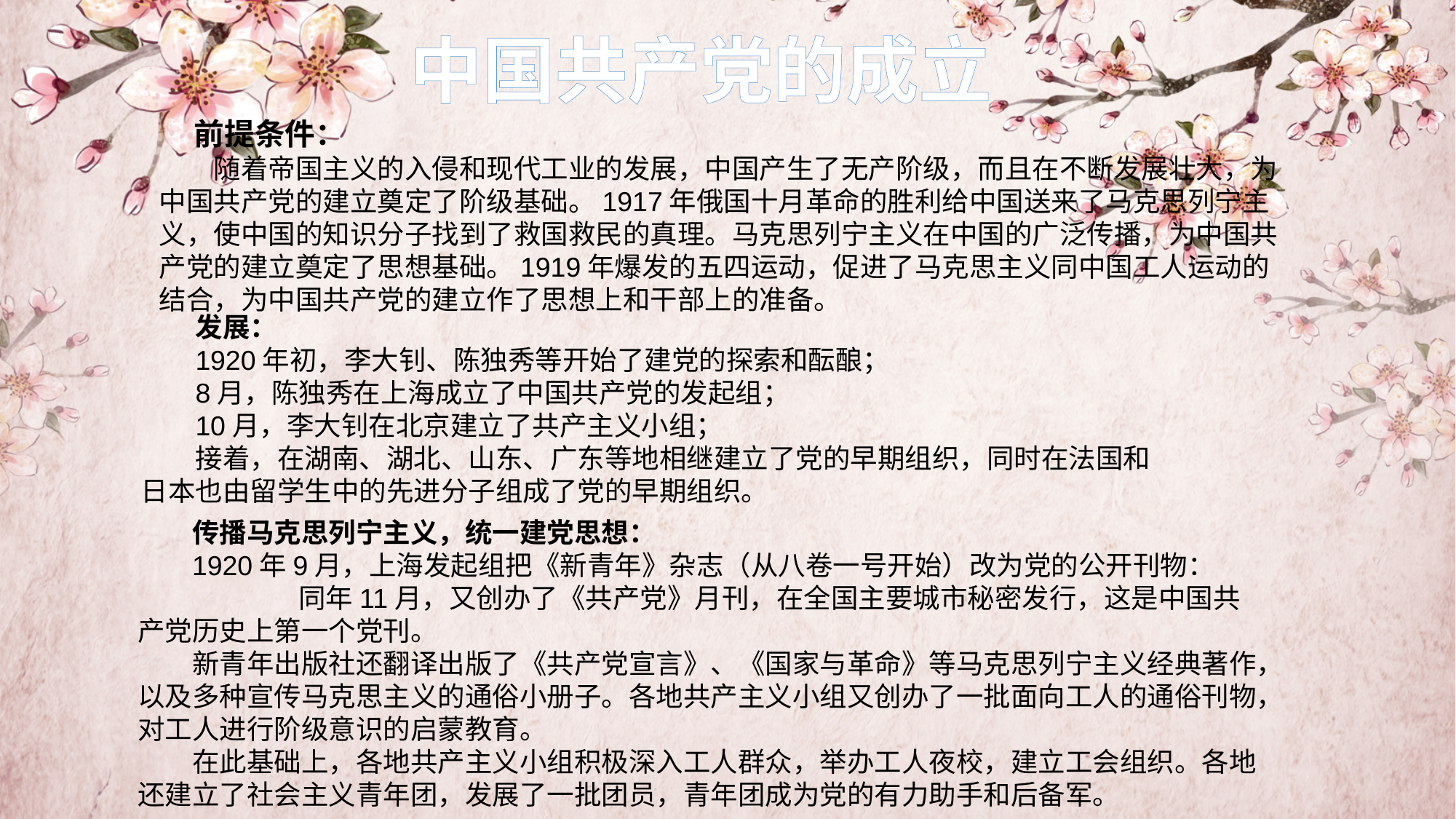

中国共产党的成立

    前提条件：
随着帝国主义的入侵和现代工业的发展，中国产生了无产阶级，而且在不断发展壮大，为中国共产党的建立奠定了阶级基础。1917年俄国十月革命的胜利给中国送来了马克思列宁主义，使中国的知识分子找到了救国救民的真理。马克思列宁主义在中国的广泛传播，为中国共产党的建立奠定了思想基础。1919年爆发的五四运动，促进了马克思主义同中国工人运动的结合，为中国共产党的建立作了思想上和干部上的准备。

发展：
1920年初，李大钊、陈独秀等开始了建党的探索和酝酿；
8月，陈独秀在上海成立了中国共产党的发起组；
10月，李大钊在北京建立了共产主义小组；
接着，在湖南、湖北、山东、广东等地相继建立了党的早期组织，同时在法国和日本也由留学生中的先进分子组成了党的早期组织。
传播马克思列宁主义，统一建党思想：
1920年9月，上海发起组把《新青年》杂志（从八卷一号开始）改为党的公开刊物：                                  同年11月，又创办了《共产党》月刊，在全国主要城市秘密发行，这是中国共产党历史上第一个党刊。
新青年出版社还翻译出版了《共产党宣言》、《国家与革命》等马克思列宁主义经典著作，以及多种宣传马克思主义的通俗小册子。各地共产主义小组又创办了一批面向工人的通俗刊物，对工人进行阶级意识的启蒙教育。
在此基础上，各地共产主义小组积极深入工人群众，举办工人夜校，建立工会组织。各地还建立了社会主义青年团，发展了一批团员，青年团成为党的有力助手和后备军。